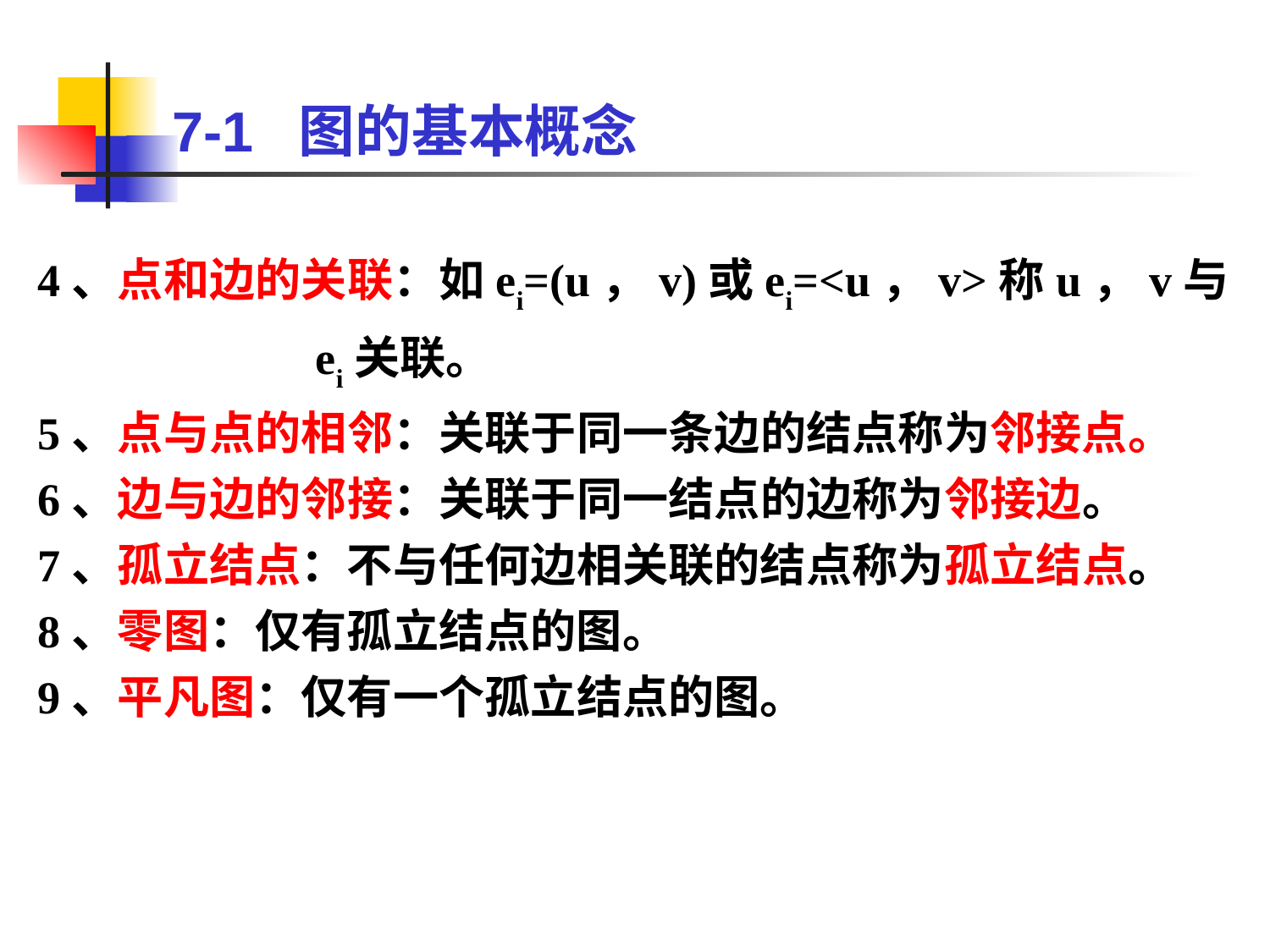

# 7-1  图的基本概念
4、点和边的关联：如ei=(u，v)或ei=<u，v>称u，v与ei关联。
5、点与点的相邻：关联于同一条边的结点称为邻接点。
6、边与边的邻接：关联于同一结点的边称为邻接边。
7、孤立结点：不与任何边相关联的结点称为孤立结点。
8、零图：仅有孤立结点的图。
9、平凡图：仅有一个孤立结点的图。

10